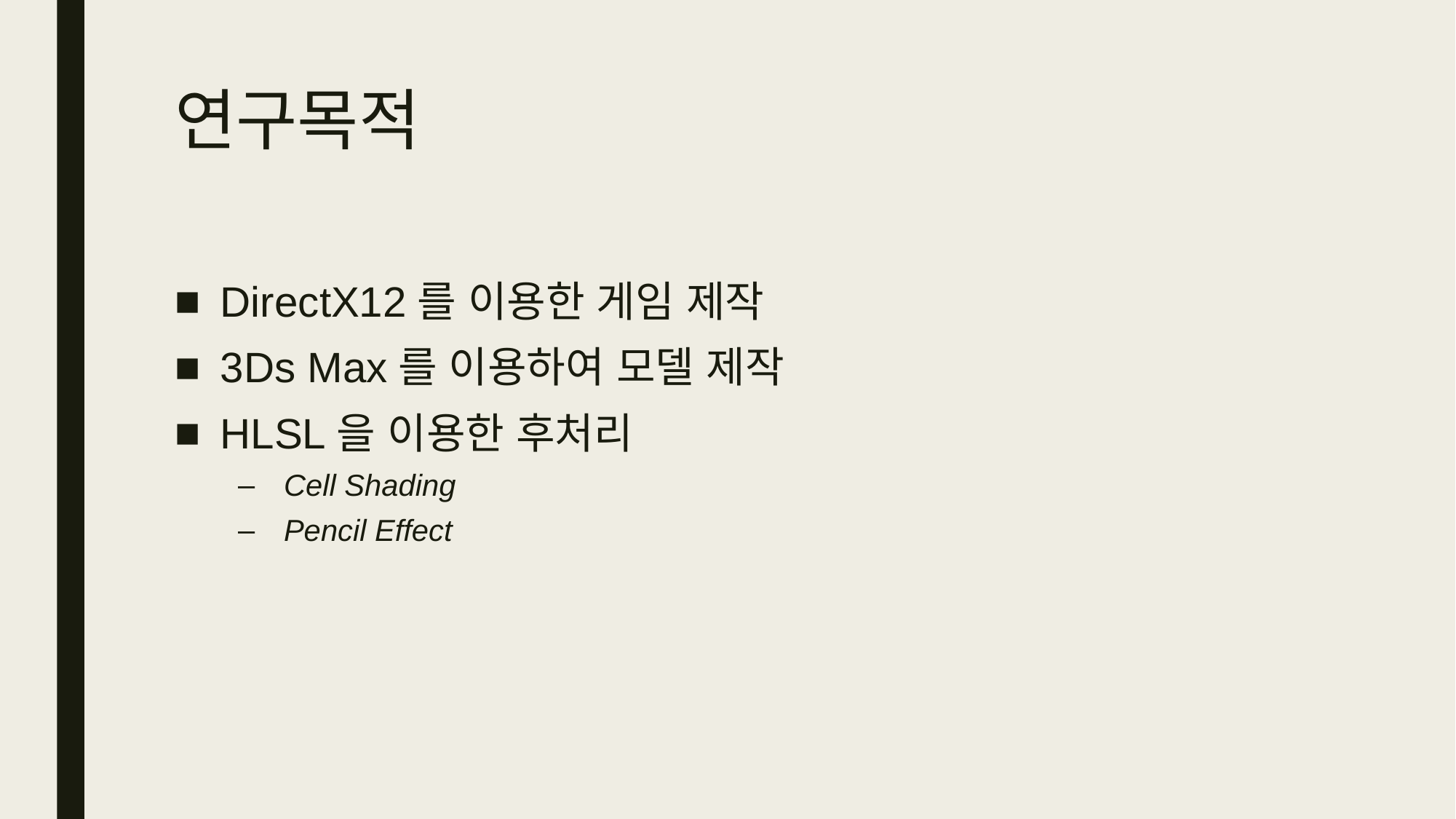

# 연구목적
DirectX12를 이용한 게임 제작
3Ds Max를 이용하여 모델 제작
HLSL을 이용한 후처리
Cell Shading
Pencil Effect